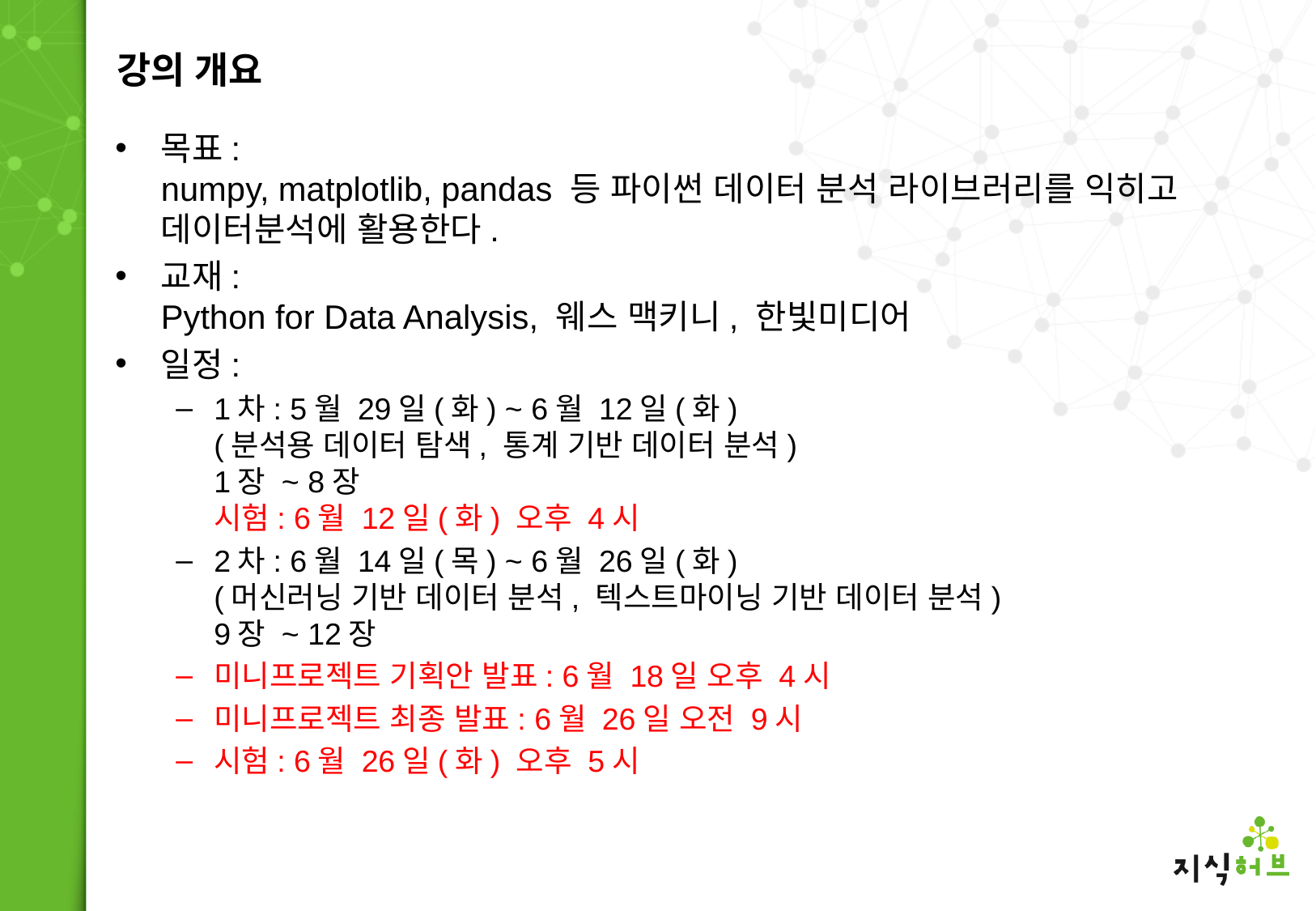

# 강의 개요
목표:
numpy, matplotlib, pandas 등 파이썬 데이터 분석 라이브러리를 익히고 데이터분석에 활용한다.
교재:
Python for Data Analysis, 웨스 맥키니, 한빛미디어
일정:
1차: 5월 29일(화) ~ 6월 12일(화)
(분석용 데이터 탐색, 통계 기반 데이터 분석)
1장 ~ 8장
시험: 6월 12일(화) 오후 4시
2차: 6월 14일(목) ~ 6월 26일(화)
(머신러닝 기반 데이터 분석, 텍스트마이닝 기반 데이터 분석)
9장 ~ 12장
미니프로젝트 기획안 발표: 6월 18일 오후 4시
미니프로젝트 최종 발표: 6월 26일 오전 9시
시험: 6월 26일(화) 오후 5시